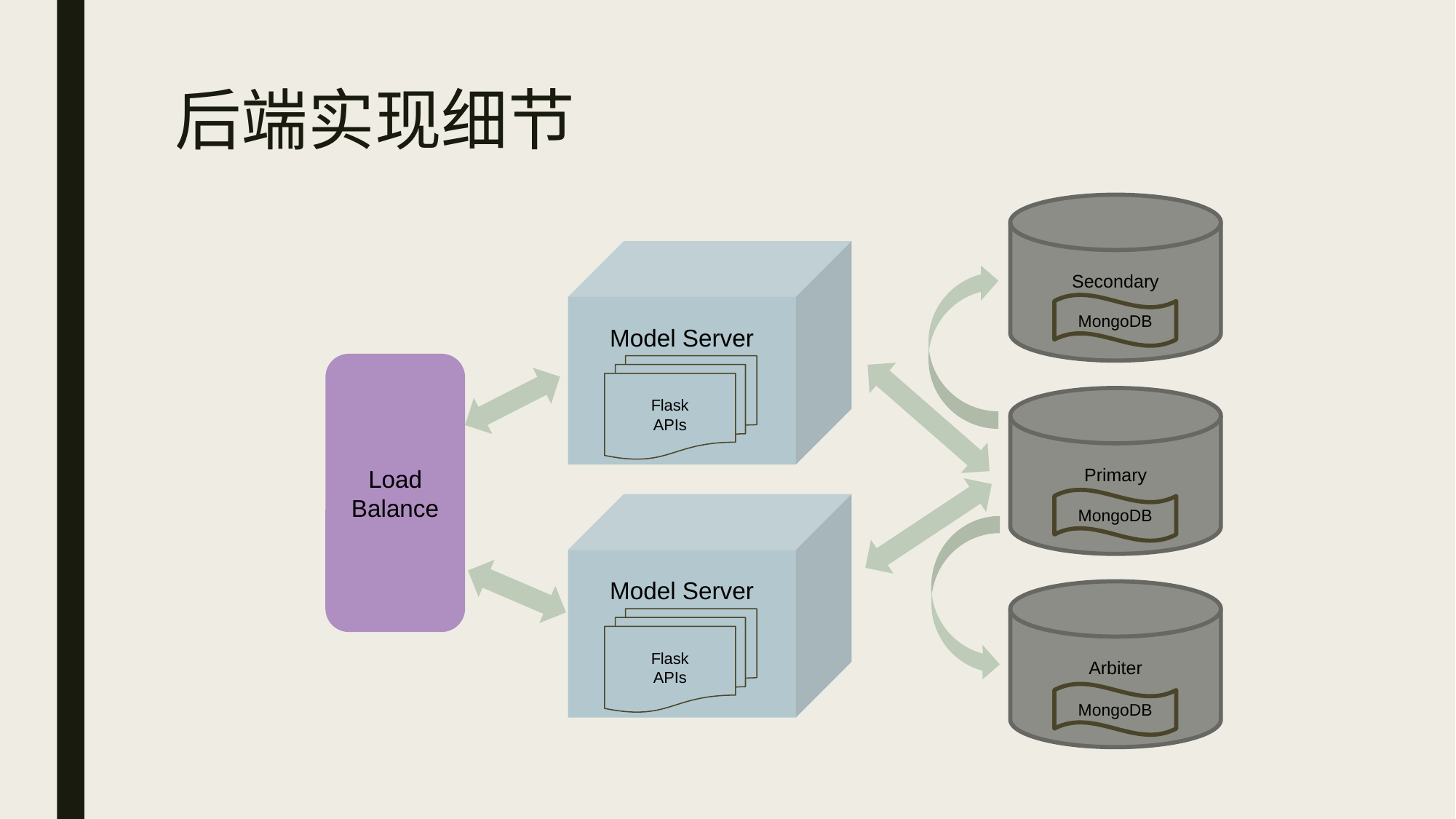

# 后端实现细节
Secondary

Model Server

MongoDB
Load Balance
Flask
APIs

Primary

MongoDB
Model Server

Arbiter

Flask
APIs
MongoDB